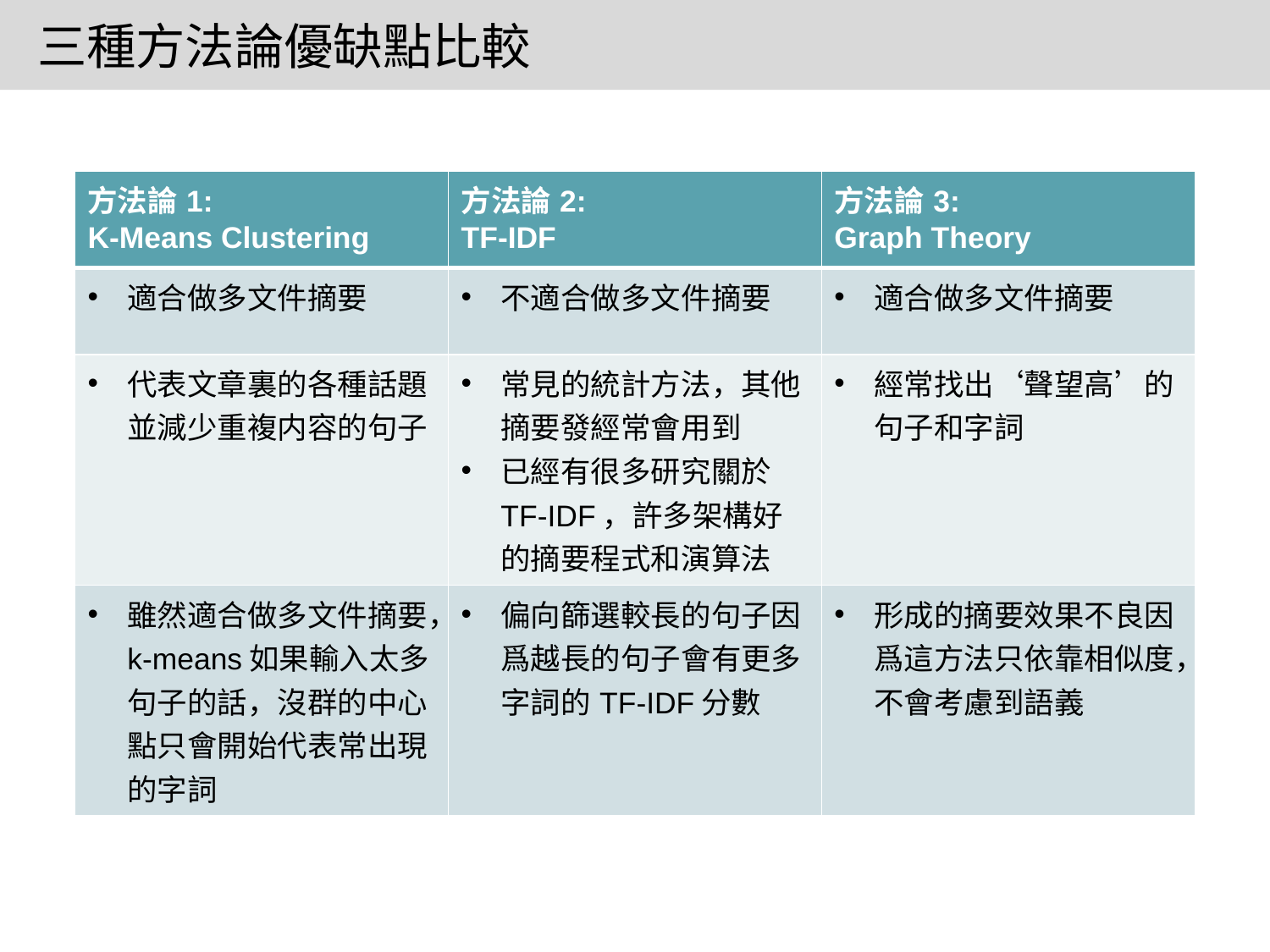

# 三種方法論優缺點比較
| 方法論1: K-Means Clustering | 方法論2: TF-IDF | 方法論3: Graph Theory |
| --- | --- | --- |
| 適合做多文件摘要 | 不適合做多文件摘要 | 適合做多文件摘要 |
| 代表文章裏的各種話題並減少重複内容的句子 | 常見的統計方法，其他摘要發經常會用到 已經有很多研究關於TF-IDF，許多架構好的摘要程式和演算法 | 經常找出‘聲望高’的句子和字詞 |
| 雖然適合做多文件摘要，k-means如果輸入太多句子的話，沒群的中心點只會開始代表常出現的字詞 | 偏向篩選較長的句子因爲越長的句子會有更多字詞的TF-IDF分數 | 形成的摘要效果不良因爲這方法只依靠相似度，不會考慮到語義 |